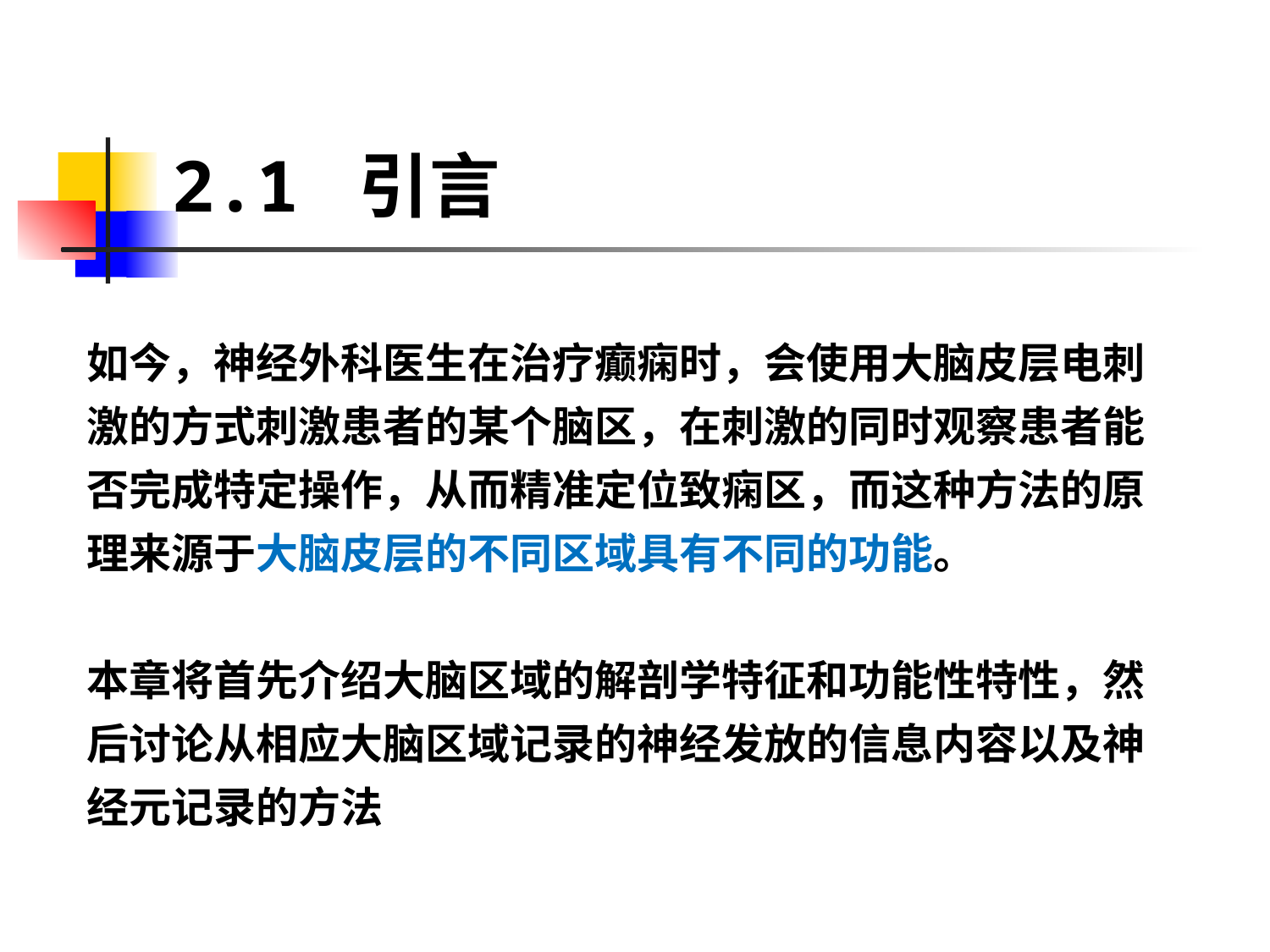

# 2.1 引言
如今，神经外科医生在治疗癫痫时，会使用大脑皮层电刺激的方式刺激患者的某个脑区，在刺激的同时观察患者能否完成特定操作，从而精准定位致痫区，而这种方法的原理来源于大脑皮层的不同区域具有不同的功能。

本章将首先介绍大脑区域的解剖学特征和功能性特性，然后讨论从相应大脑区域记录的神经发放的信息内容以及神经元记录的方法